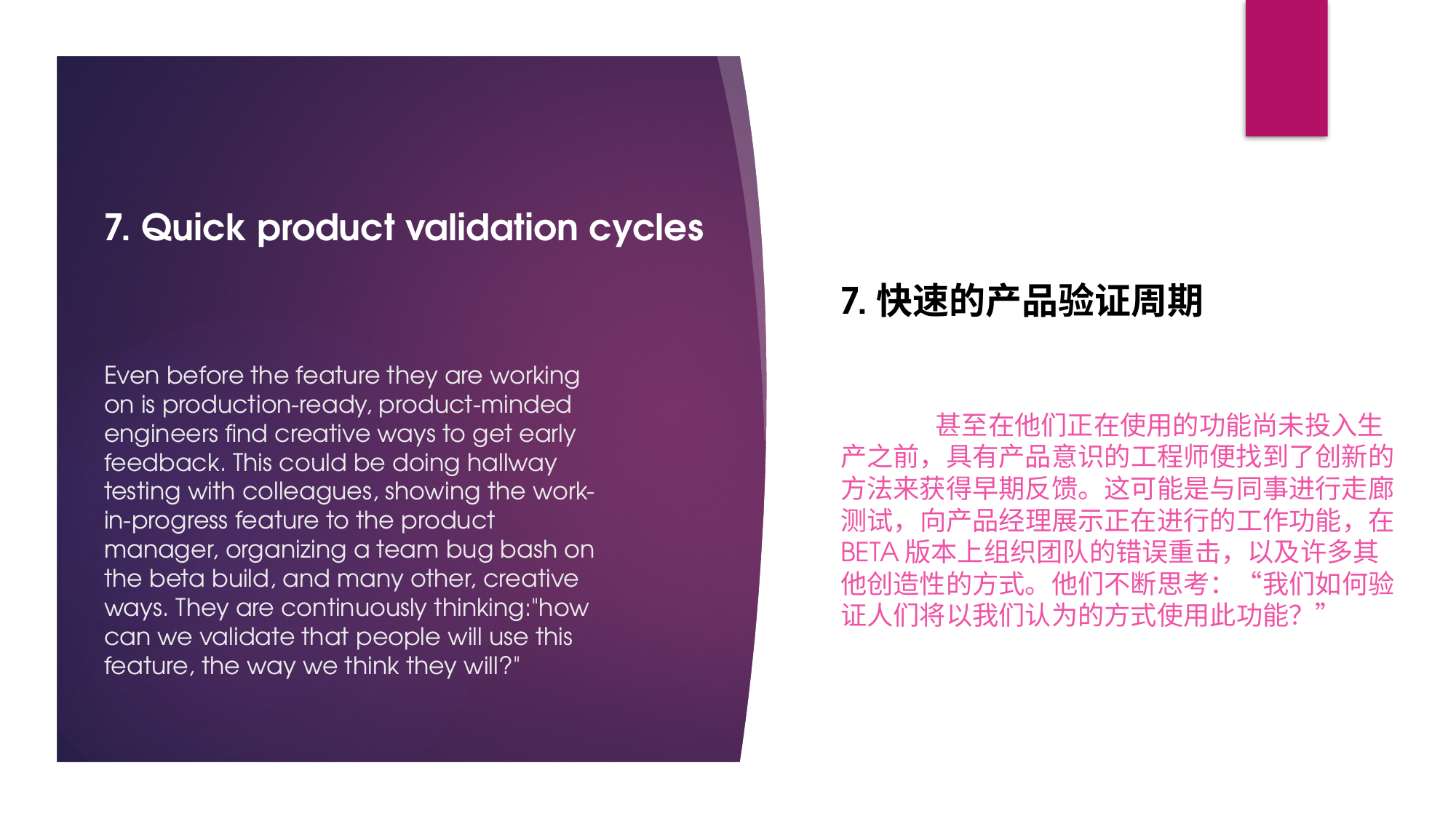

7. Quick product validation cycles

7.快速的产品验证周期

# Even before the feature they are working on is production-ready, product-minded engineers find creative ways to get early feedback. This could be doing hallway testing with colleagues, showing the work-in-progress feature to the product manager, organizing a team bug bash on the beta build, and many other, creative ways. They are continuously thinking:"how can we validate that people will use this feature, the way we think they will?"
	甚至在他们正在使用的功能尚未投入生产之前，具有产品意识的工程师便找到了创新的方法来获得早期反馈。这可能是与同事进行走廊测试，向产品经理展示正在进行的工作功能，在beta版本上组织团队的错误重击，以及许多其他创造性的方式。他们不断思考：“我们如何验证人们将以我们认为的方式使用此功能？”